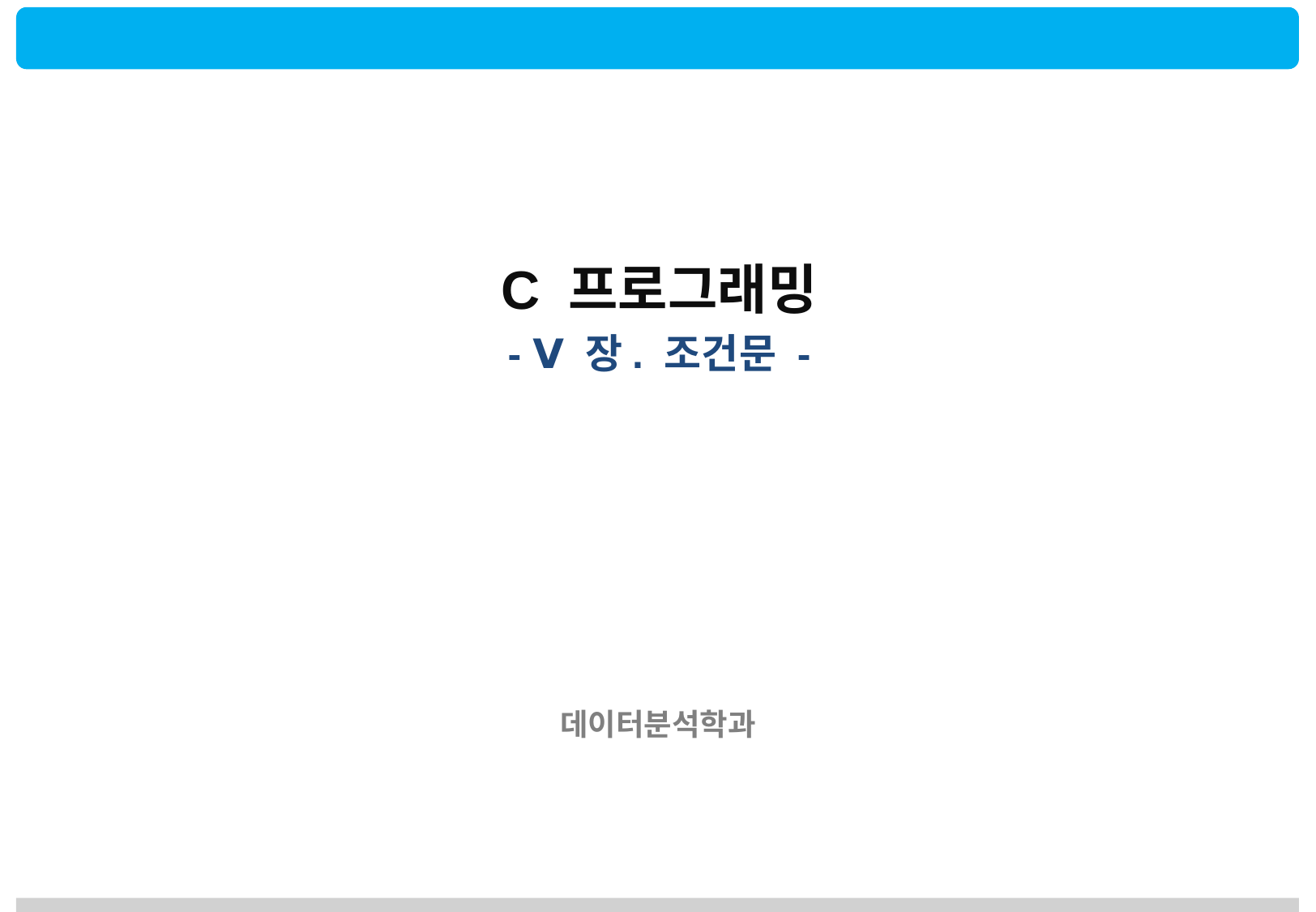

C 프로그래밍
- Ⅴ 장. 조건문 -
데이터분석학과